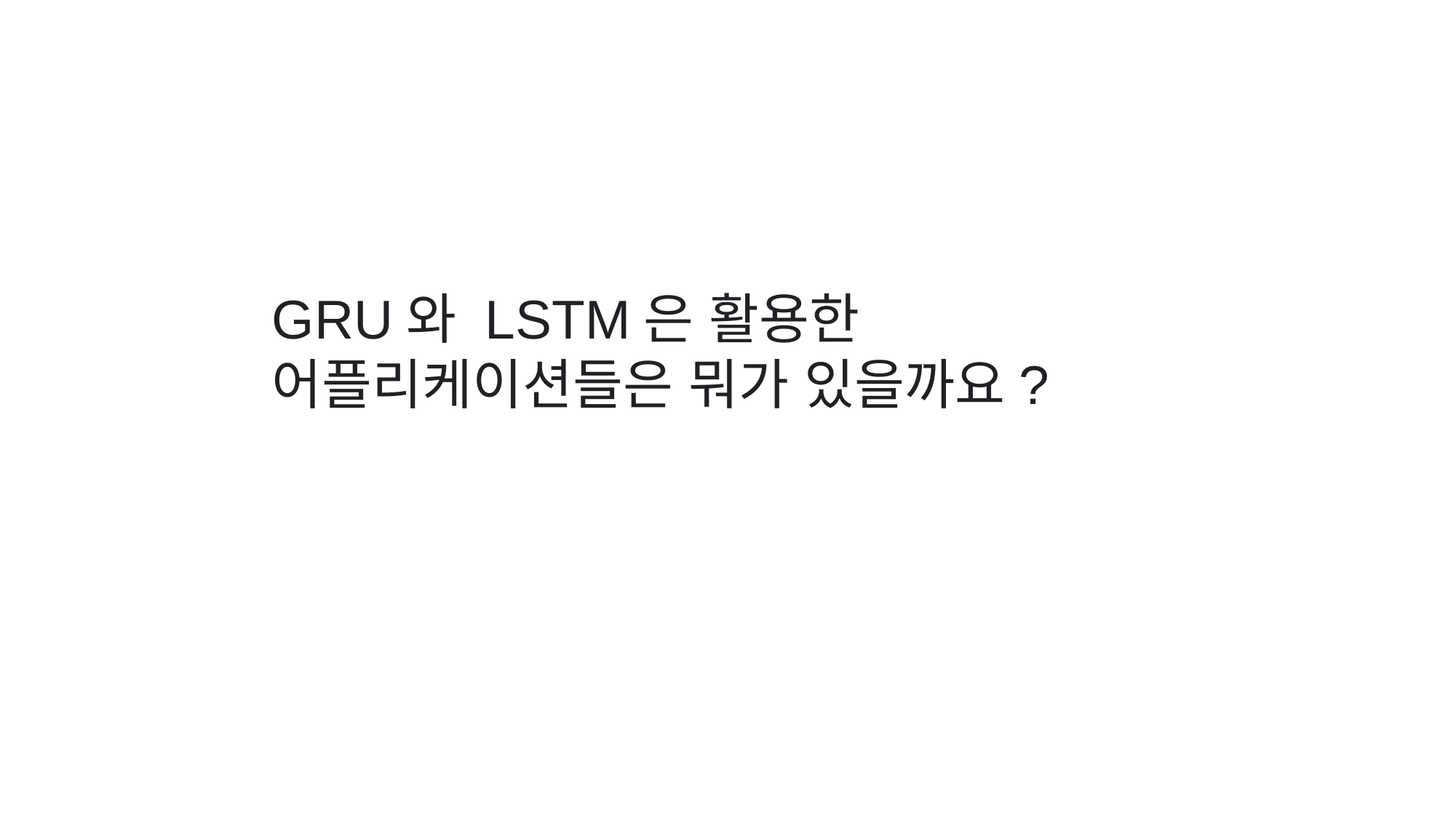

#
GRU와 LSTM은 활용한 어플리케이션들은 뭐가 있을까요?